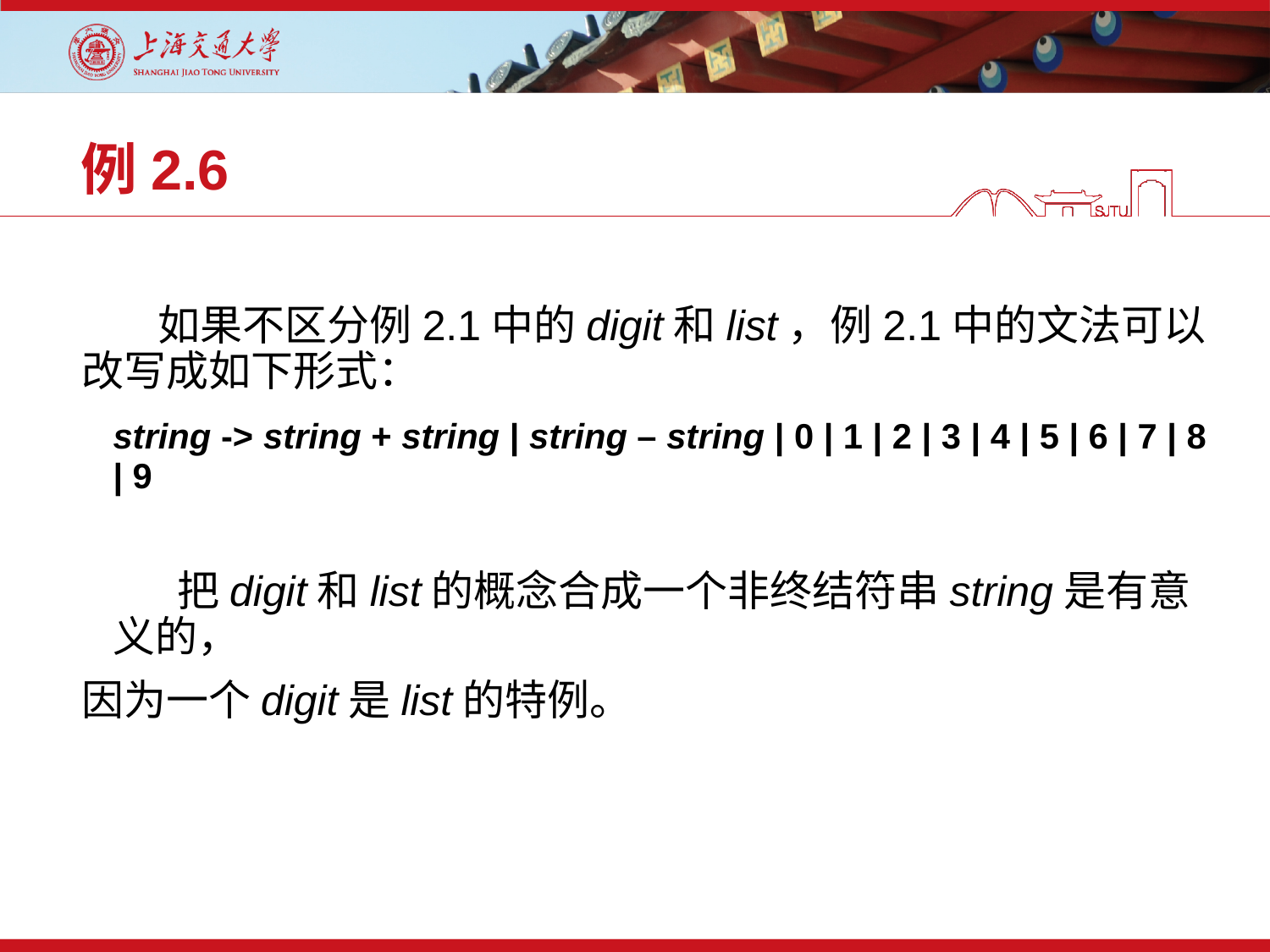

# 例2.6

       如果不区分例2.1中的digit和list，例2.1中的文法可以改写成如下形式：
	string -> string + string | string – string | 0 | 1 | 2 | 3 | 4 | 5 | 6 | 7 | 8 | 9

         把digit和list的概念合成一个非终结符串string是有意义的，
因为一个digit是list的特例。